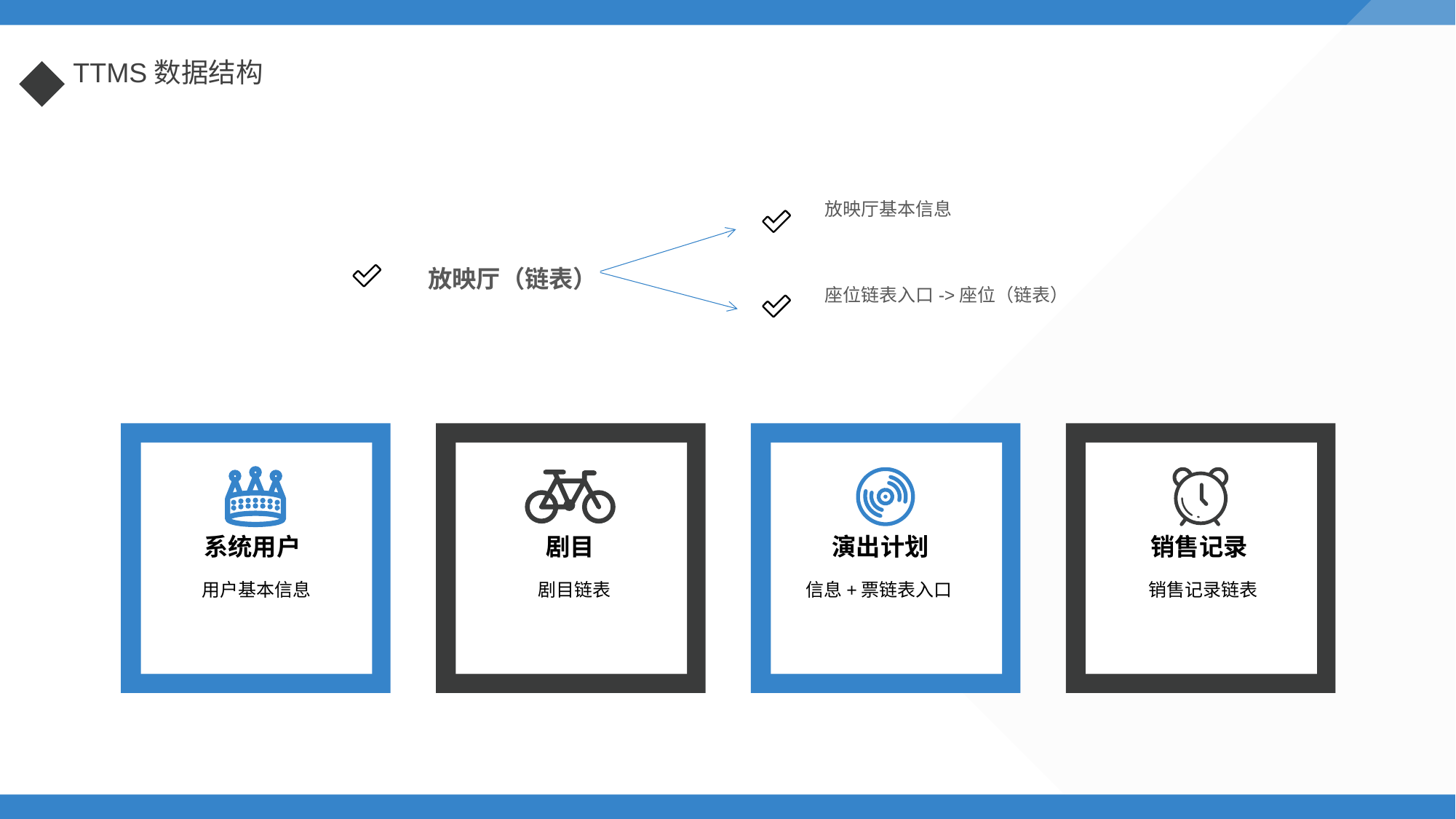

TTMS数据结构

放映厅基本信息

放映厅（链表）

座位链表入口->座位（链表）

系统用户
用户基本信息
剧目
剧目链表
    演出计划
   信息+票链表入口
销售记录
销售记录链表